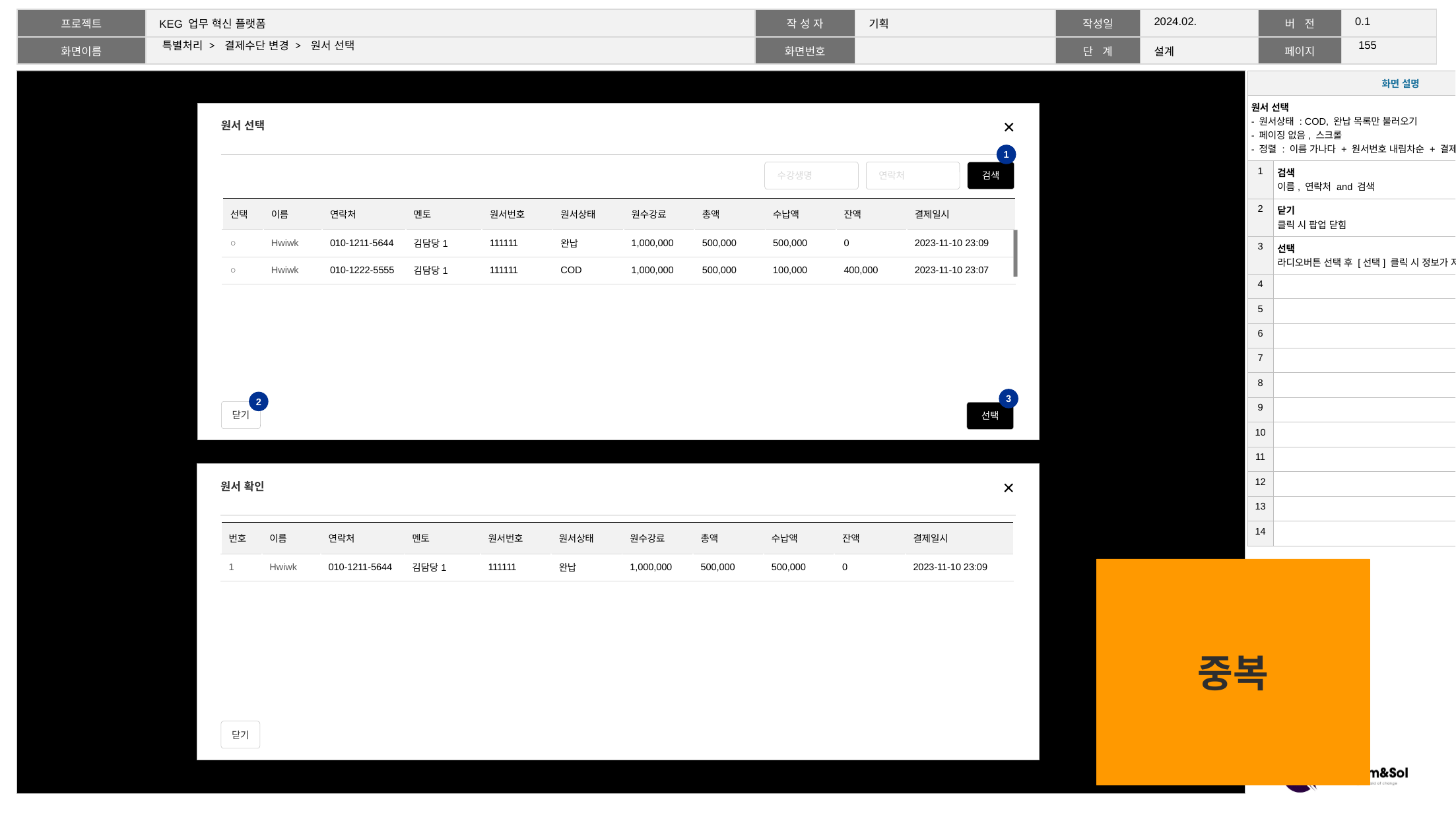

155

# 특별처리 > 결제수단 변경 > 원서 선택
| 화면 설명 |  |
| --- | --- |
| 원서 선택 - 원서상태 : COD, 완납 목록만 불러오기 - 페이징 없음, 스크롤 - 정렬 : 이름 가나다 + 원서번호 내림차순 + 결제일시 내림차순 |  |
| 1 | 검색 이름, 연락처 and 검색 |
| 2 | 닫기 클릭 시 팝업 닫힘 |
| 3 | 선택 라디오버튼 선택 후 [선택] 클릭 시 정보가 저장되며 팝업 닫힘 |
| 4 |  |
| 5 |  |
| 6 |  |
| 7 |  |
| 8 |  |
| 9 |  |
| 10 |  |
| 11 |  |
| 12 |  |
| 13 |  |
| 14 |  |
원서 선택
1
수강생명
연락처
검색
| 선택 | 이름 | 연락처 | 멘토 | 원서번호 | 원서상태 | 원수강료 | 총액 | 수납액 | 잔액 | 결제일시 |
| --- | --- | --- | --- | --- | --- | --- | --- | --- | --- | --- |
| ○ | Hwiwk | 010-1211-5644 | 김담당1 | 111111 | 완납 | 1,000,000 | 500,000 | 500,000 | 0 | 2023-11-10 23:09 |
| ○ | Hwiwk | 010-1222-5555 | 김담당1 | 111111 | COD | 1,000,000 | 500,000 | 100,000 | 400,000 | 2023-11-10 23:07 |

3
2
닫기
선택
원서 확인
| 번호 | 이름 | 연락처 | 멘토 | 원서번호 | 원서상태 | 원수강료 | 총액 | 수납액 | 잔액 | 결제일시 |
| --- | --- | --- | --- | --- | --- | --- | --- | --- | --- | --- |
| 1 | Hwiwk | 010-1211-5644 | 김담당1 | 111111 | 완납 | 1,000,000 | 500,000 | 500,000 | 0 | 2023-11-10 23:09 |
중복
닫기